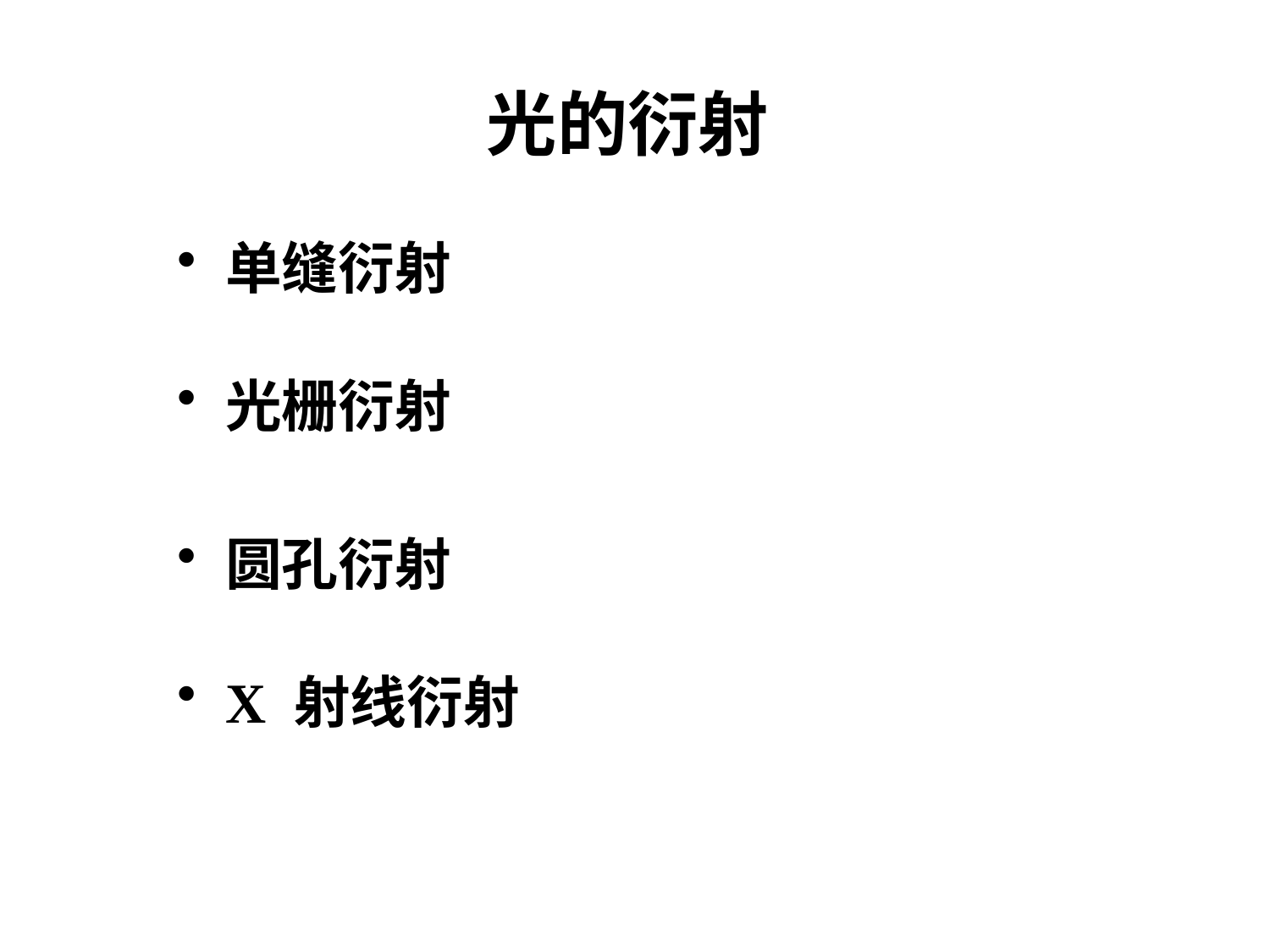

# 光的衍射
单缝衍射

光栅衍射

圆孔衍射

X 射线衍射